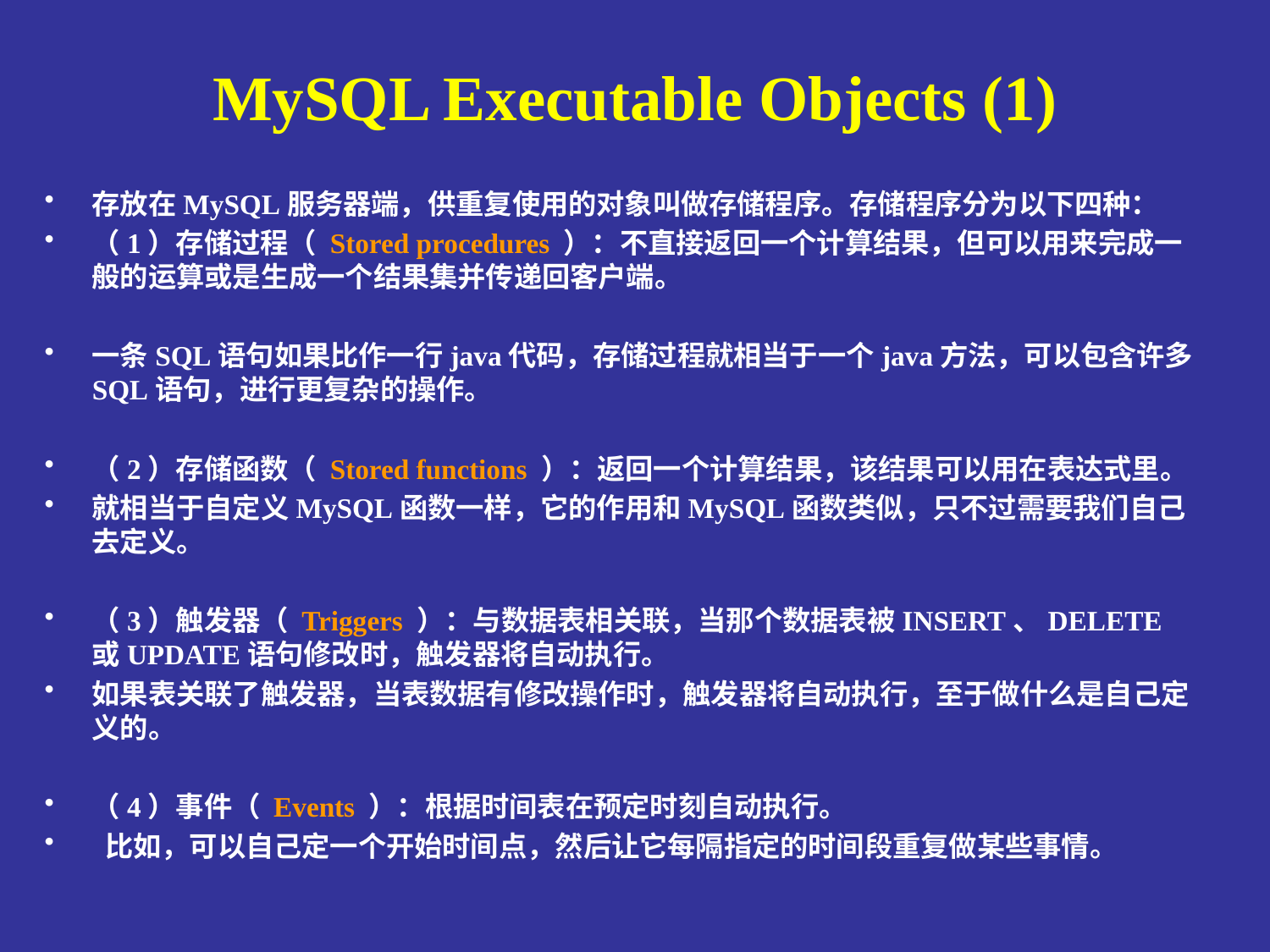

# MySQL Executable Objects (1)
存放在MySQL服务器端，供重复使用的对象叫做存储程序。存储程序分为以下四种：
（1）存储过程（ Stored procedures ）：不直接返回一个计算结果，但可以用来完成一般的运算或是生成一个结果集并传递回客户端。

一条SQL语句如果比作一行java代码，存储过程就相当于一个java方法，可以包含许多SQL语句，进行更复杂的操作。

（2）存储函数（ Stored functions ）：返回一个计算结果，该结果可以用在表达式里。
就相当于自定义MySQL函数一样，它的作用和MySQL函数类似，只不过需要我们自己去定义。

（3）触发器（ Triggers ）：与数据表相关联，当那个数据表被INSERT、DELETE或UPDATE语句修改时，触发器将自动执行。
如果表关联了触发器，当表数据有修改操作时，触发器将自动执行，至于做什么是自己定义的。

（4）事件（ Events ）：根据时间表在预定时刻自动执行。
 比如，可以自己定一个开始时间点，然后让它每隔指定的时间段重复做某些事情。